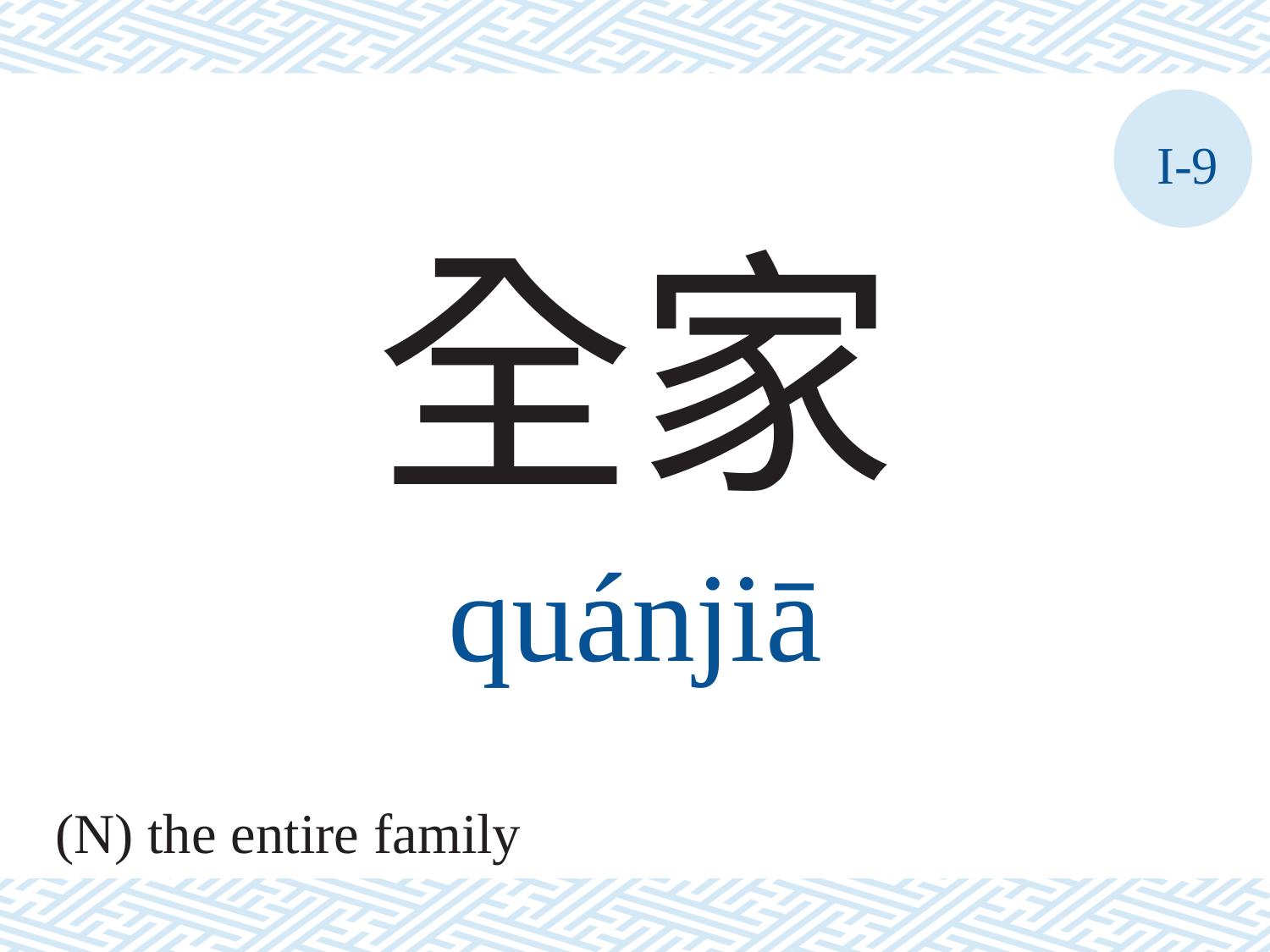

I-9
全家
quánjiā
(N) the entire family